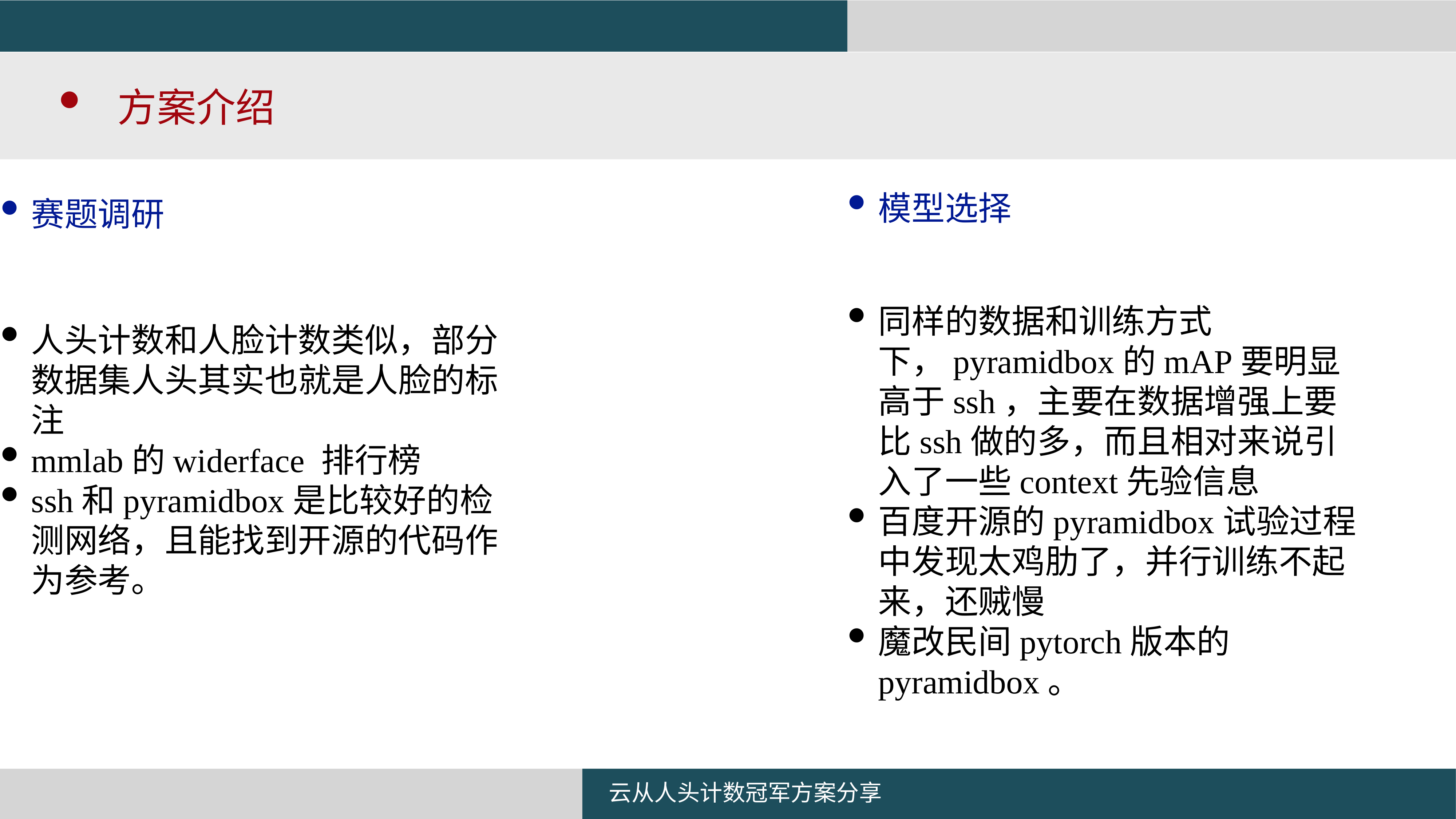

方案介绍

赛题调研

模型选择

人头计数和人脸计数类似，部分数据集人头其实也就是人脸的标注
mmlab的widerface 排行榜
ssh和pyramidbox是比较好的检测网络，且能找到开源的代码作为参考。

同样的数据和训练方式下，pyramidbox的mAP要明显高于ssh，主要在数据增强上要比ssh做的多，而且相对来说引入了一些context先验信息
百度开源的pyramidbox试验过程中发现太鸡肋了，并行训练不起来，还贼慢
魔改民间pytorch版本的pyramidbox。

云从人头计数冠军方案分享